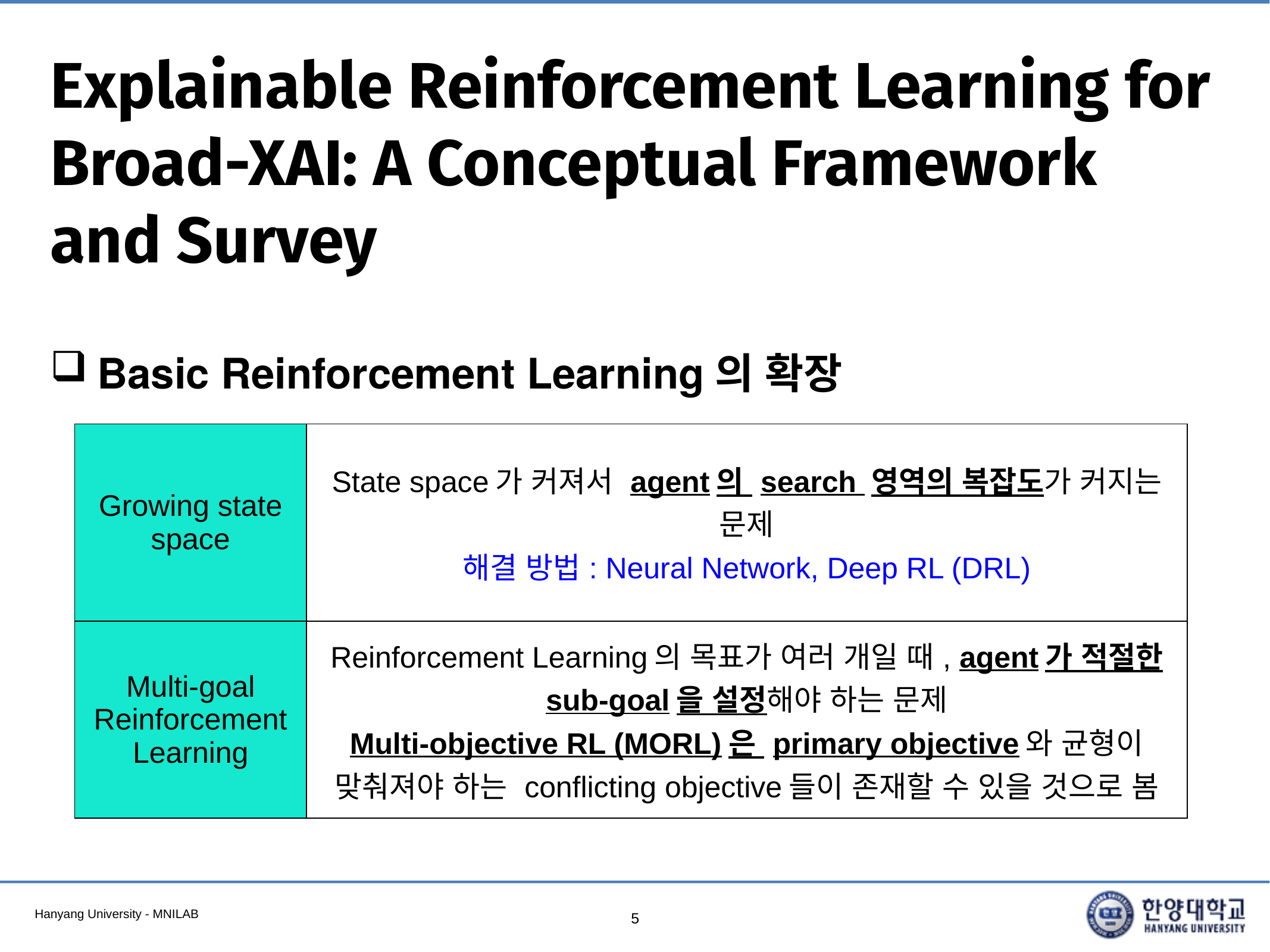

# Explainable Reinforcement Learning for Broad-XAI: A Conceptual Framework and Survey
Basic Reinforcement Learning의 확장
| Growing state space | State space가 커져서 agent의 search 영역의 복잡도가 커지는 문제 해결 방법: Neural Network, Deep RL (DRL) |
| --- | --- |
| Multi-goal Reinforcement Learning | Reinforcement Learning의 목표가 여러 개일 때, agent가 적절한 sub-goal을 설정해야 하는 문제 Multi-objective RL (MORL)은 primary objective와 균형이 맞춰져야 하는 conflicting objective들이 존재할 수 있을 것으로 봄 |
5